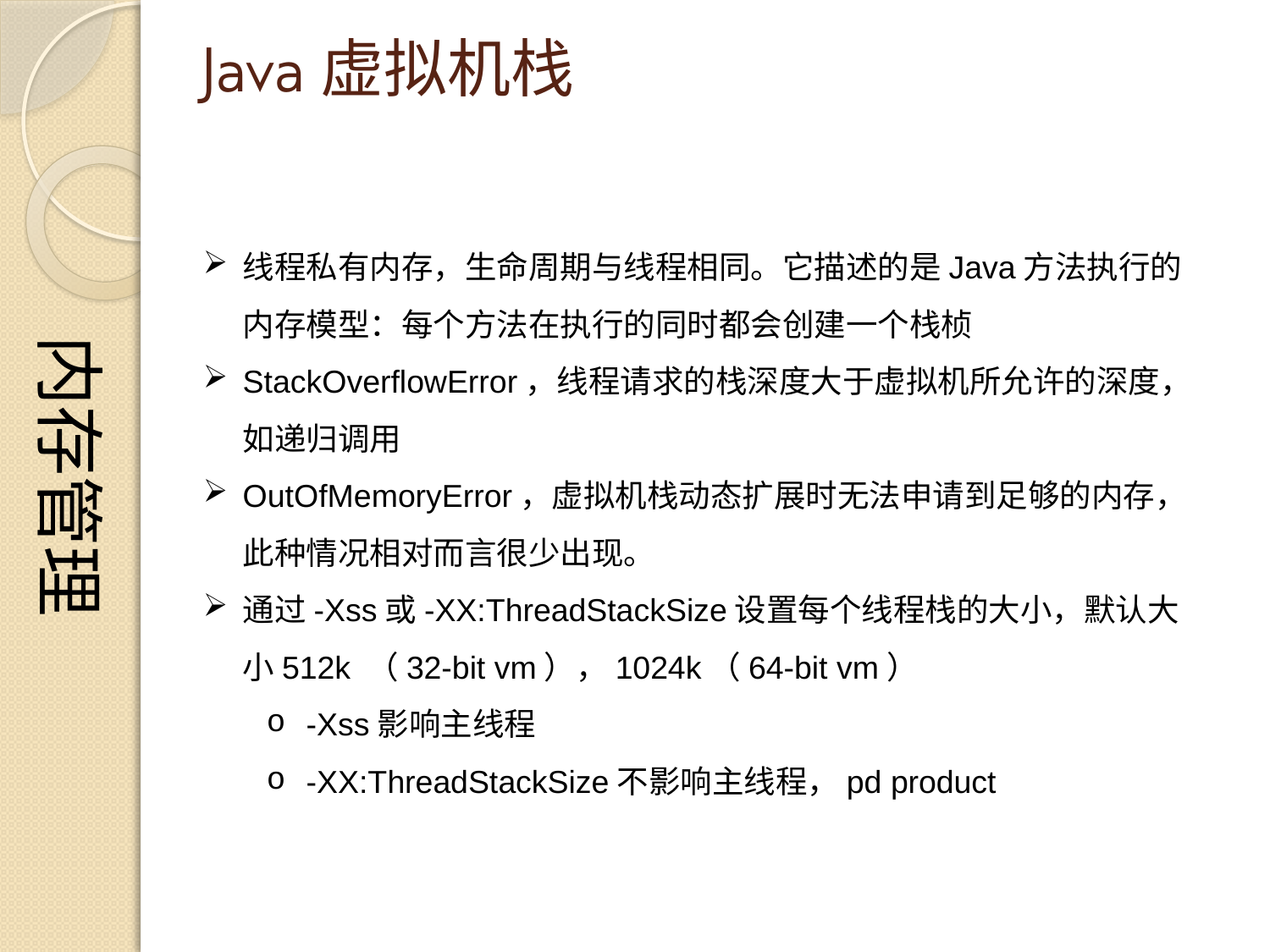

内存管理
# Java虚拟机栈
线程私有内存，生命周期与线程相同。它描述的是Java方法执行的内存模型：每个方法在执行的同时都会创建一个栈桢
StackOverflowError，线程请求的栈深度大于虚拟机所允许的深度，如递归调用
OutOfMemoryError，虚拟机栈动态扩展时无法申请到足够的内存，此种情况相对而言很少出现。
通过-Xss或-XX:ThreadStackSize设置每个线程栈的大小，默认大小512k （32-bit vm），1024k（64-bit vm）
-Xss影响主线程
-XX:ThreadStackSize不影响主线程，pd product